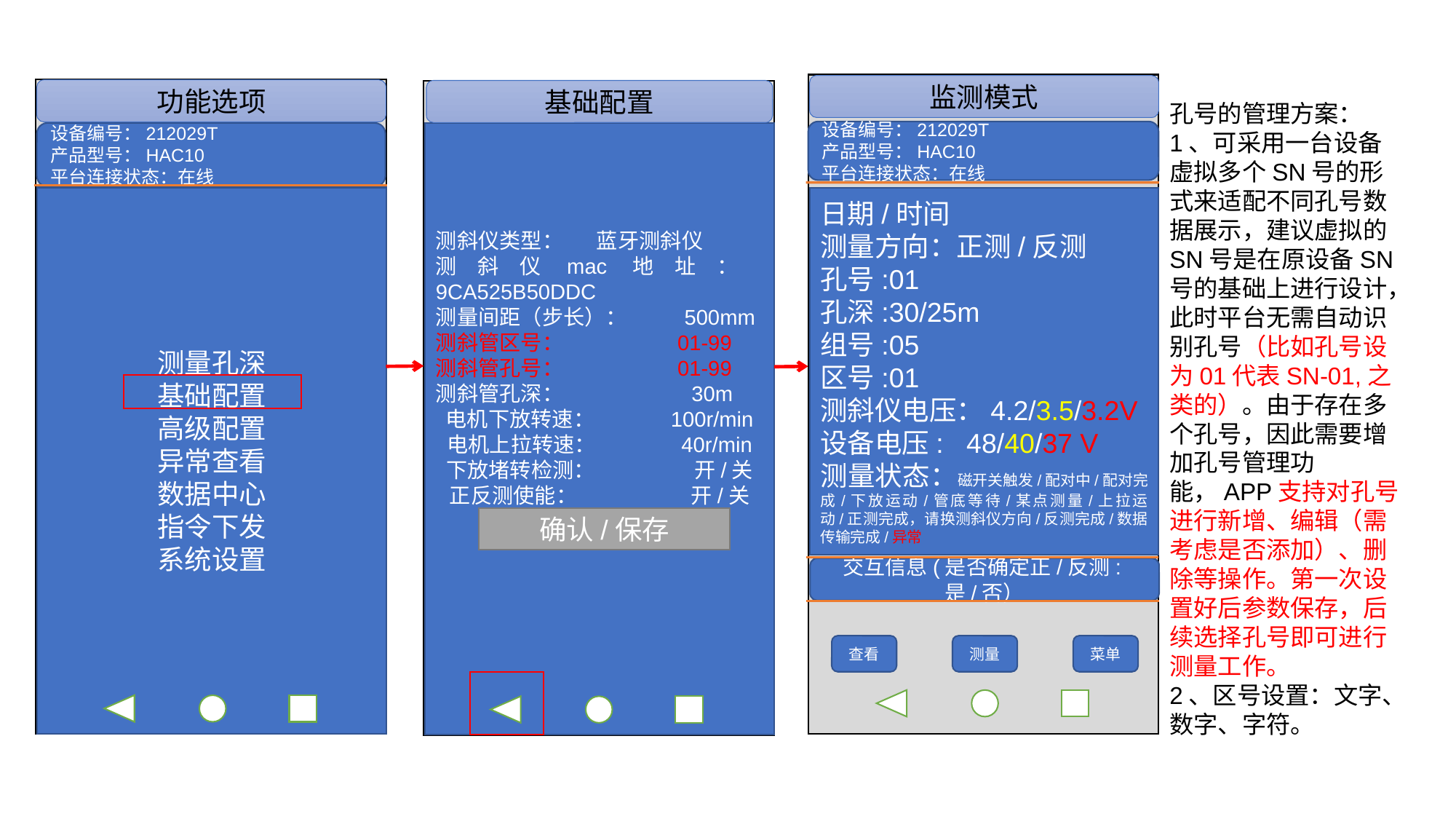

设备编号：212029T
产品型号：HAC10
平台连接状态：在线
日期/时间
测量方向：正测/反测
孔号:01
孔深:30/25m
组号:05
区号:01
测斜仪电压：4.2/3.5/3.2V
设备电压:   48/40/37 V
测量状态：磁开关触发/配对中/配对完成/下放运动/管底等待/某点测量/上拉运动/正测完成，请换测斜仪方向/反测完成/数据传输完成/异常
交互信息(是否确定正/反测:是/否）
监测模式

设备编号：212029T
产品型号：HAC10
平台连接状态：在线
测量孔深
基础配置
高级配置
异常查看
数据中心
指令下发
系统设置
功能选项
基础配置

测斜仪类型：       蓝牙测斜仪
测斜仪mac地址：  9CA525B50DDC
测量间距（步长）：           500mm
测斜管区号：                       01-99
测斜管孔号：                       01-99
测斜管孔深：                          30m
电机下放转速：               100r/min
电机上拉转速：                 40r/min
下放堵转检测：                     开/关
正反测使能：                        开/关

孔号的管理方案：
1、可采用一台设备虚拟多个SN号的形式来适配不同孔号数据展示，建议虚拟的SN号是在原设备SN号的基础上进行设计，此时平台无需自动识别孔号（比如孔号设为01代表SN-01,之类的）。由于存在多个孔号，因此需要增加孔号管理功能，APP支持对孔号进行新增、编辑（需考虑是否添加）、删除等操作。第一次设置好后参数保存，后续选择孔号即可进行测量工作。
2、区号设置：文字、数字、字符。

确认/保存
查看
测量
菜单